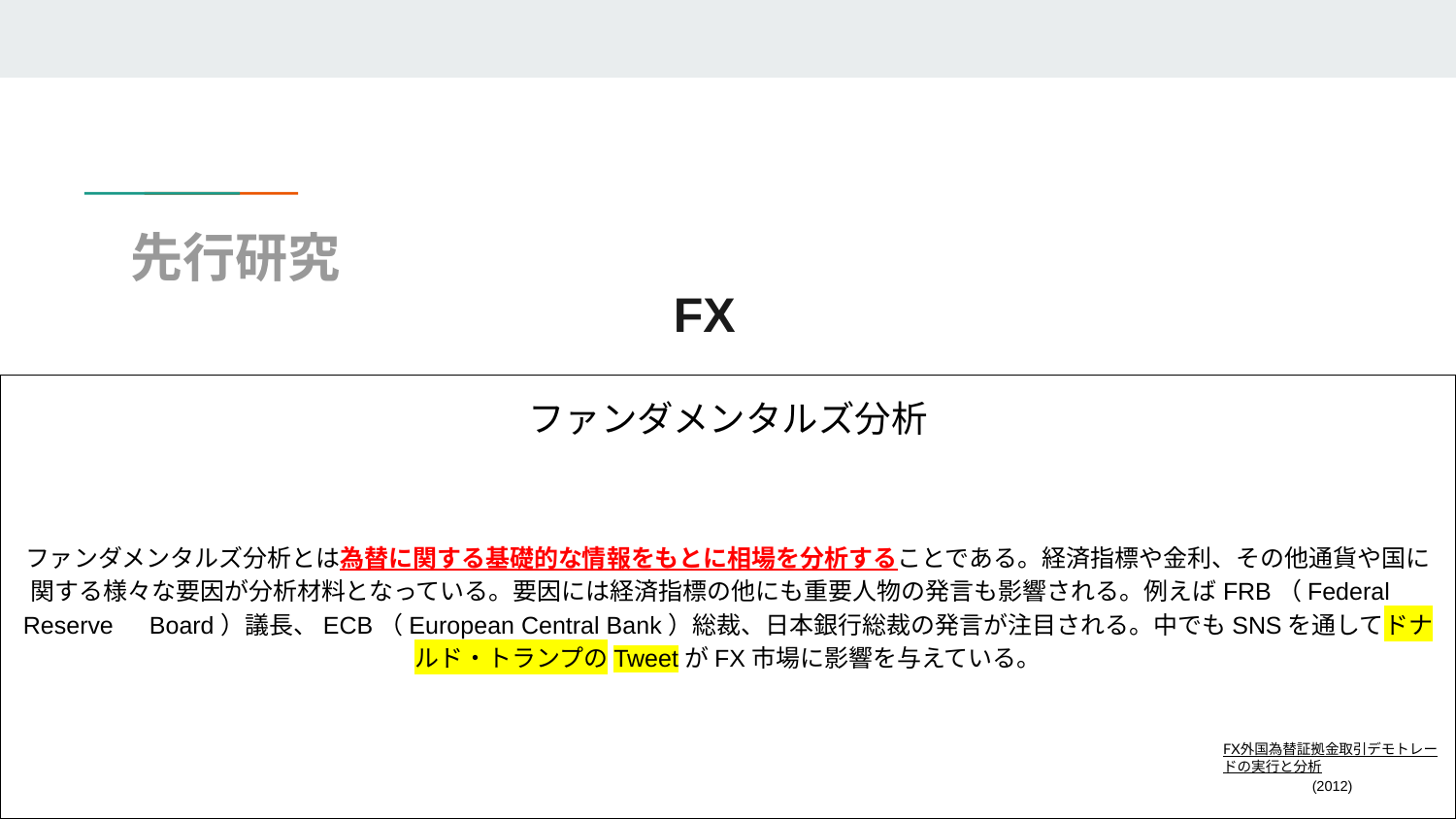

# 先行研究
FX
ファンダメンタルズ分析

ファンダメンタルズ分析とは為替に関する基礎的な情報をもとに相場を分析することである。経済指標や金利、その他通貨や国に関する様々な要因が分析材料となっている。要因には経済指標の他にも重要人物の発言も影響される。例えばFRB（Federal　Reserve　Board）議長、ECB（European Central Bank）総裁、日本銀行総裁の発言が注目される。中でもSNSを通してドナルド・トランプのTweetがFX市場に影響を与えている。

FX外国為替証拠金取引デモトレードの実行と分析(2012)